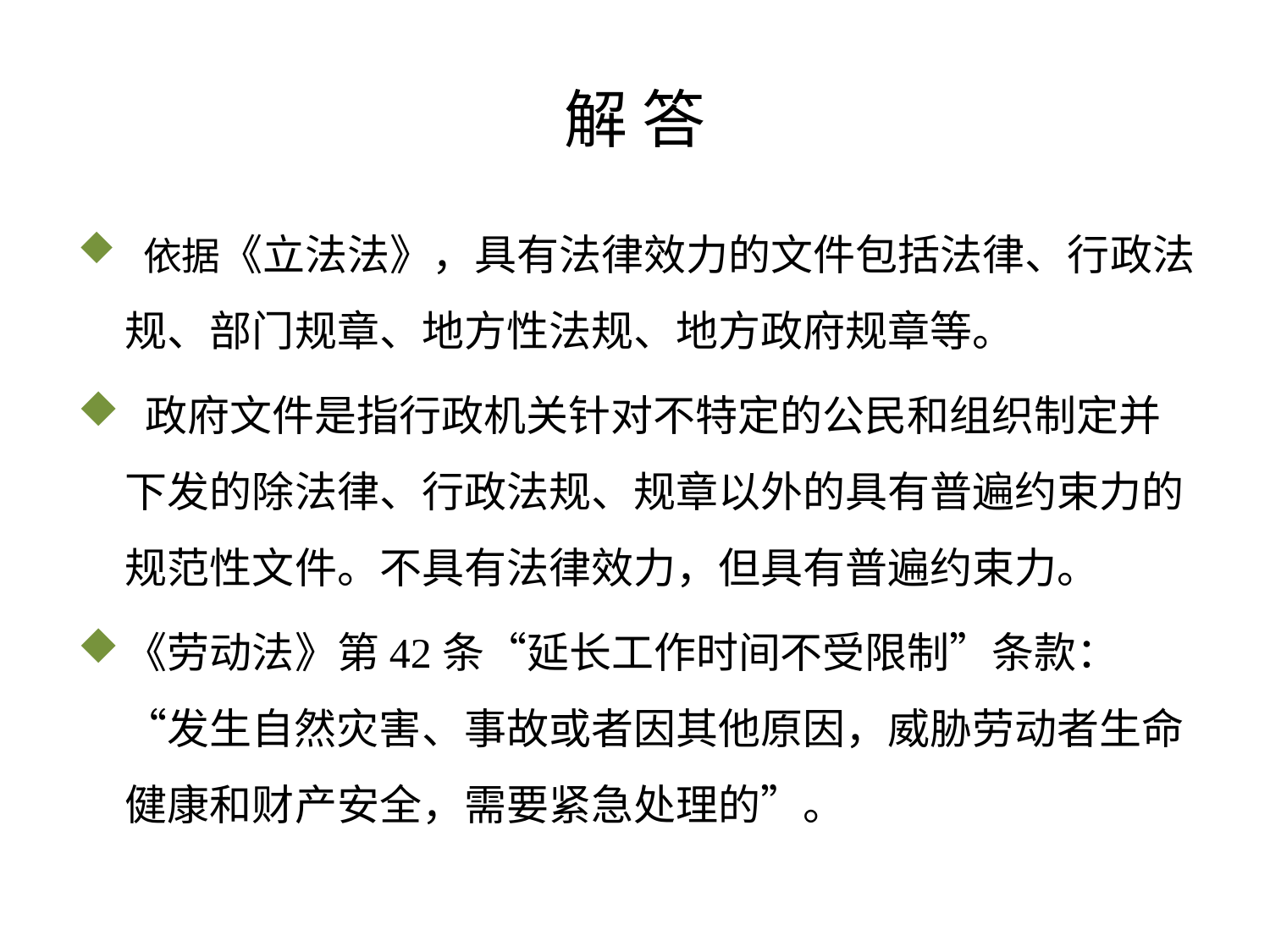

# 解 答
 依据《立法法》，具有法律效力的文件包括法律、行政法规、部门规章、地方性法规、地方政府规章等。
 政府文件是指行政机关针对不特定的公民和组织制定并下发的除法律、行政法规、规章以外的具有普遍约束力的规范性文件。不具有法律效力，但具有普遍约束力。
《劳动法》第42条“延长工作时间不受限制”条款：“发生自然灾害、事故或者因其他原因，威胁劳动者生命健康和财产安全，需要紧急处理的”。